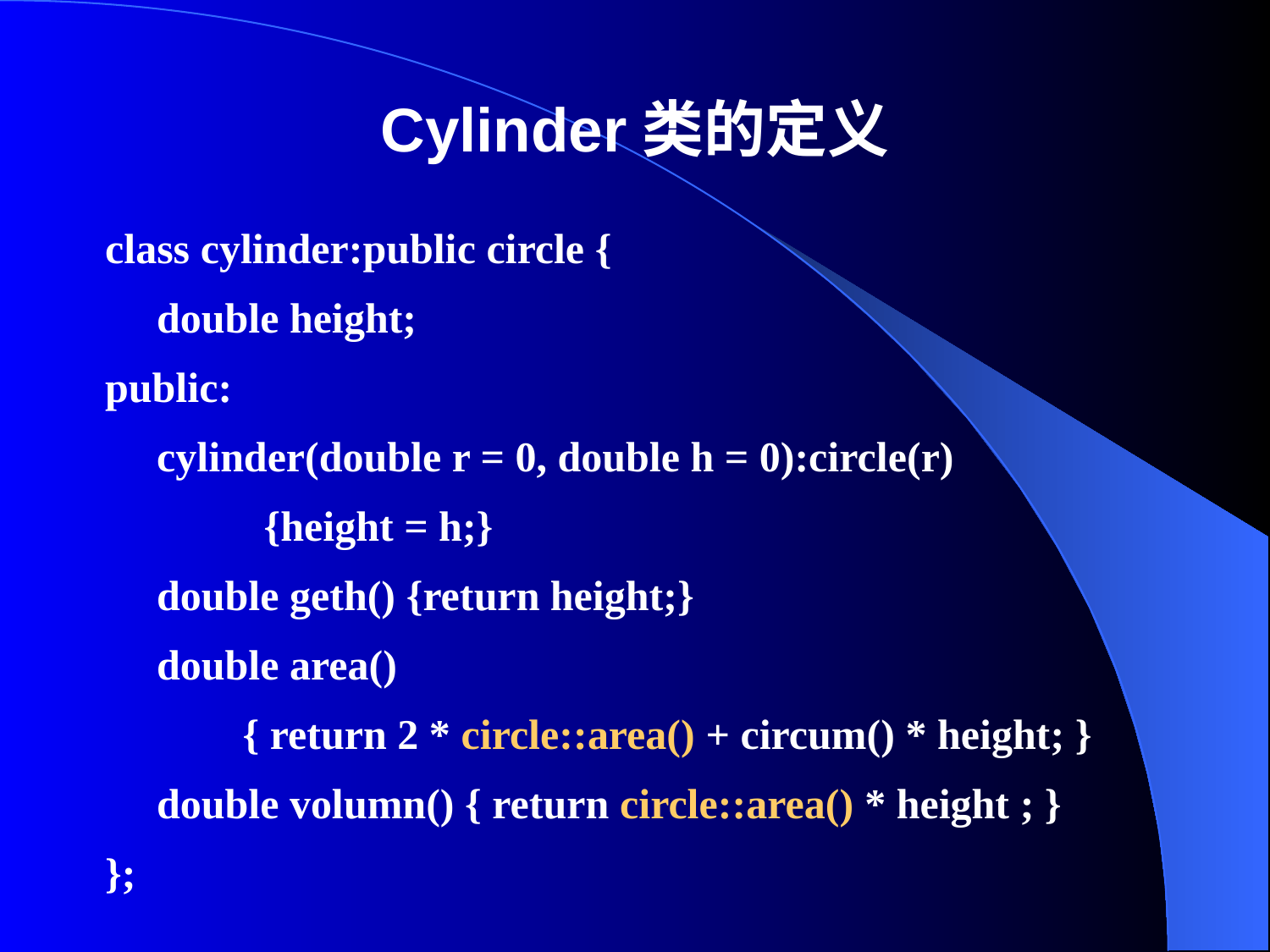

# Cylinder类的定义
class cylinder:public circle {
	double height;
public:
	cylinder(double r = 0, double h = 0):circle(r)
               {height = h;}
	double geth() {return height;}
	double area()
             { return 2 * circle::area() + circum() * height; }
	double volumn() { return circle::area() * height ; }
};